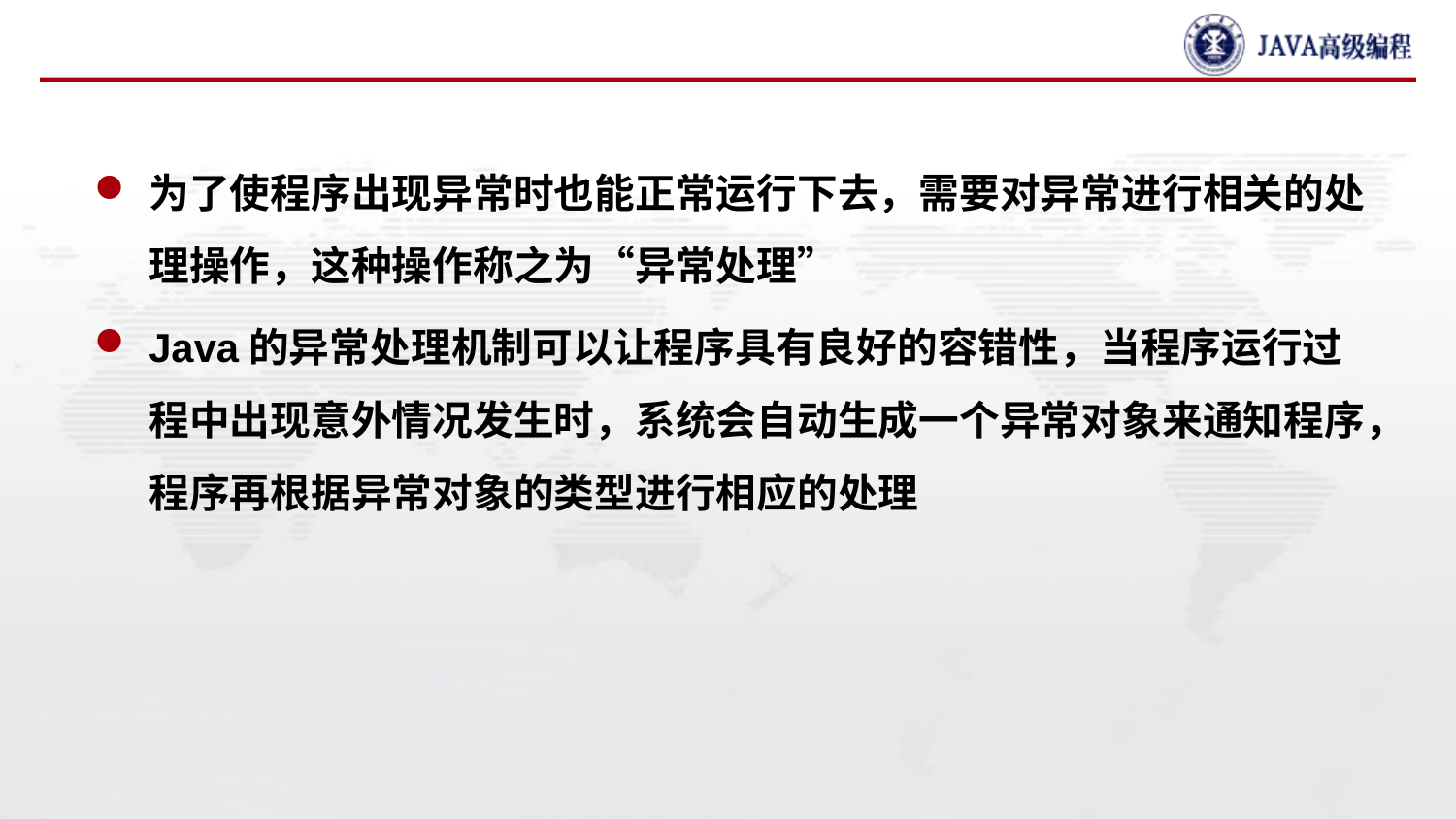

#
为了使程序出现异常时也能正常运行下去，需要对异常进行相关的处理操作，这种操作称之为“异常处理”
Java的异常处理机制可以让程序具有良好的容错性，当程序运行过程中出现意外情况发生时，系统会自动生成一个异常对象来通知程序，程序再根据异常对象的类型进行相应的处理